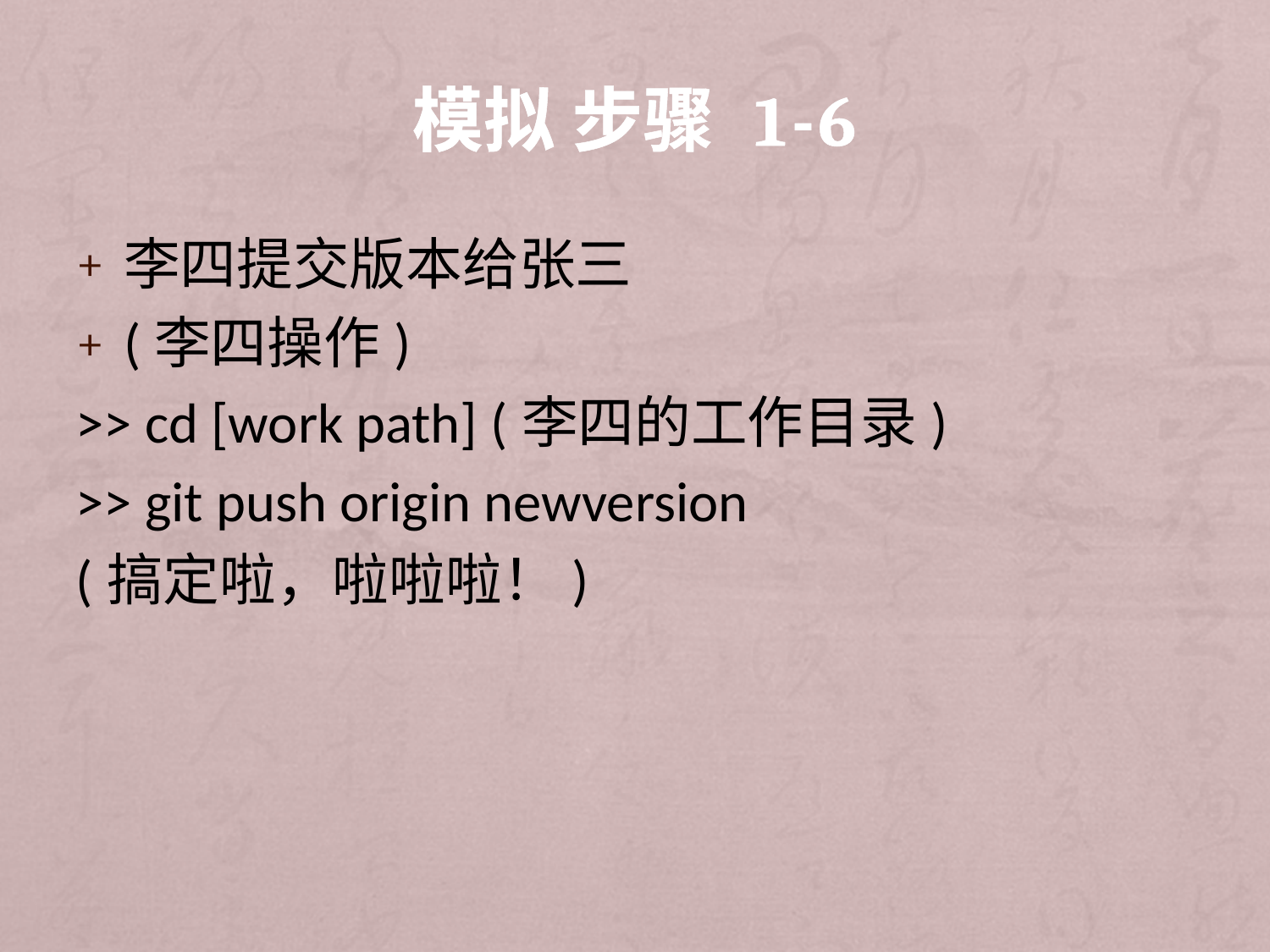

# 模拟 步骤 1-6
李四提交版本给张三
(李四操作)
>> cd [work path] (李四的工作目录)
>> git push origin newversion
(搞定啦，啦啦啦！)